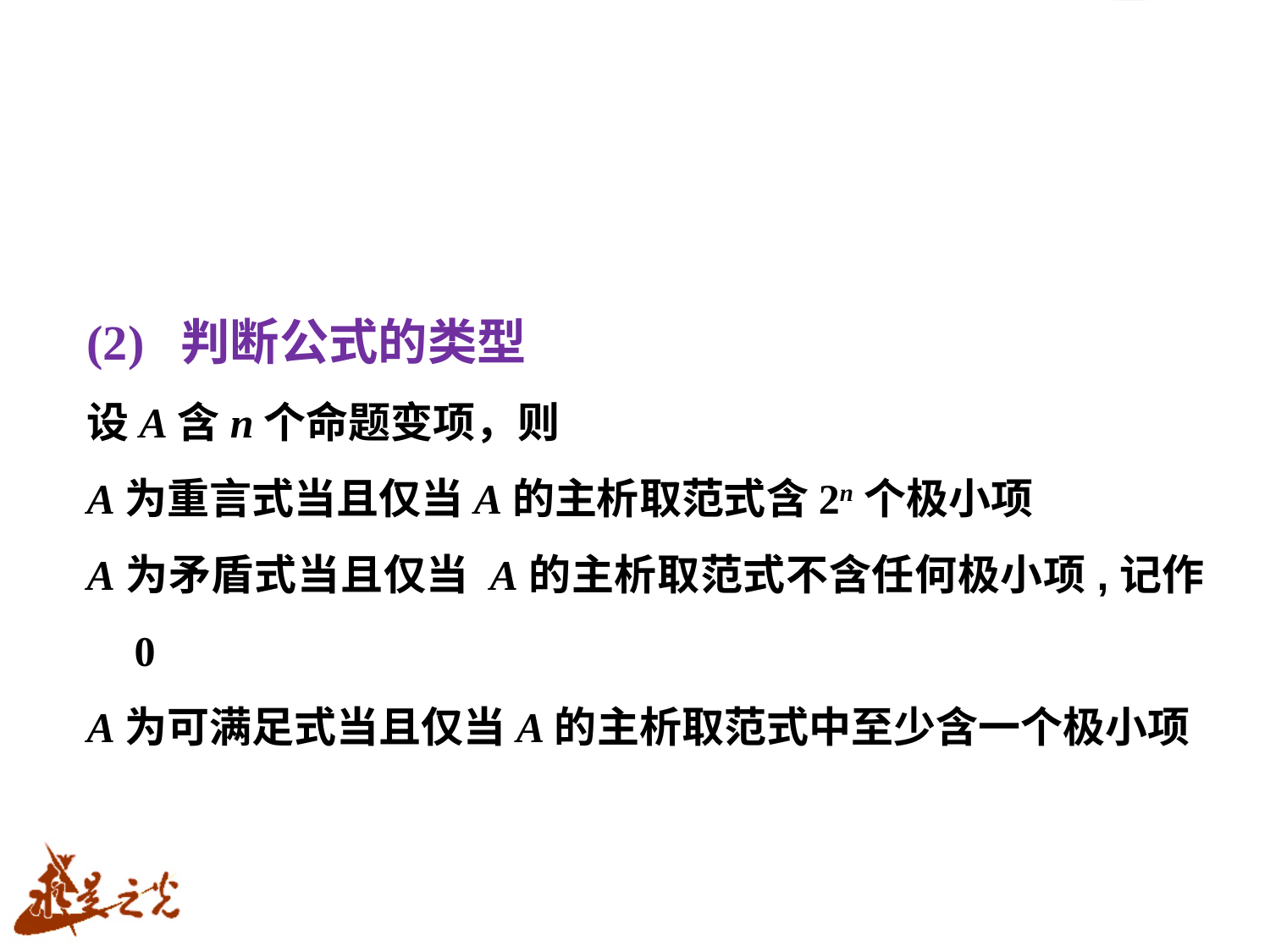

(2)  判断公式的类型
设A含n个命题变项，则
A为重言式当且仅当A的主析取范式含2n个极小项
A为矛盾式当且仅当 A的主析取范式不含任何极小项,记作0
A为可满足式当且仅当A的主析取范式中至少含一个极小项
18